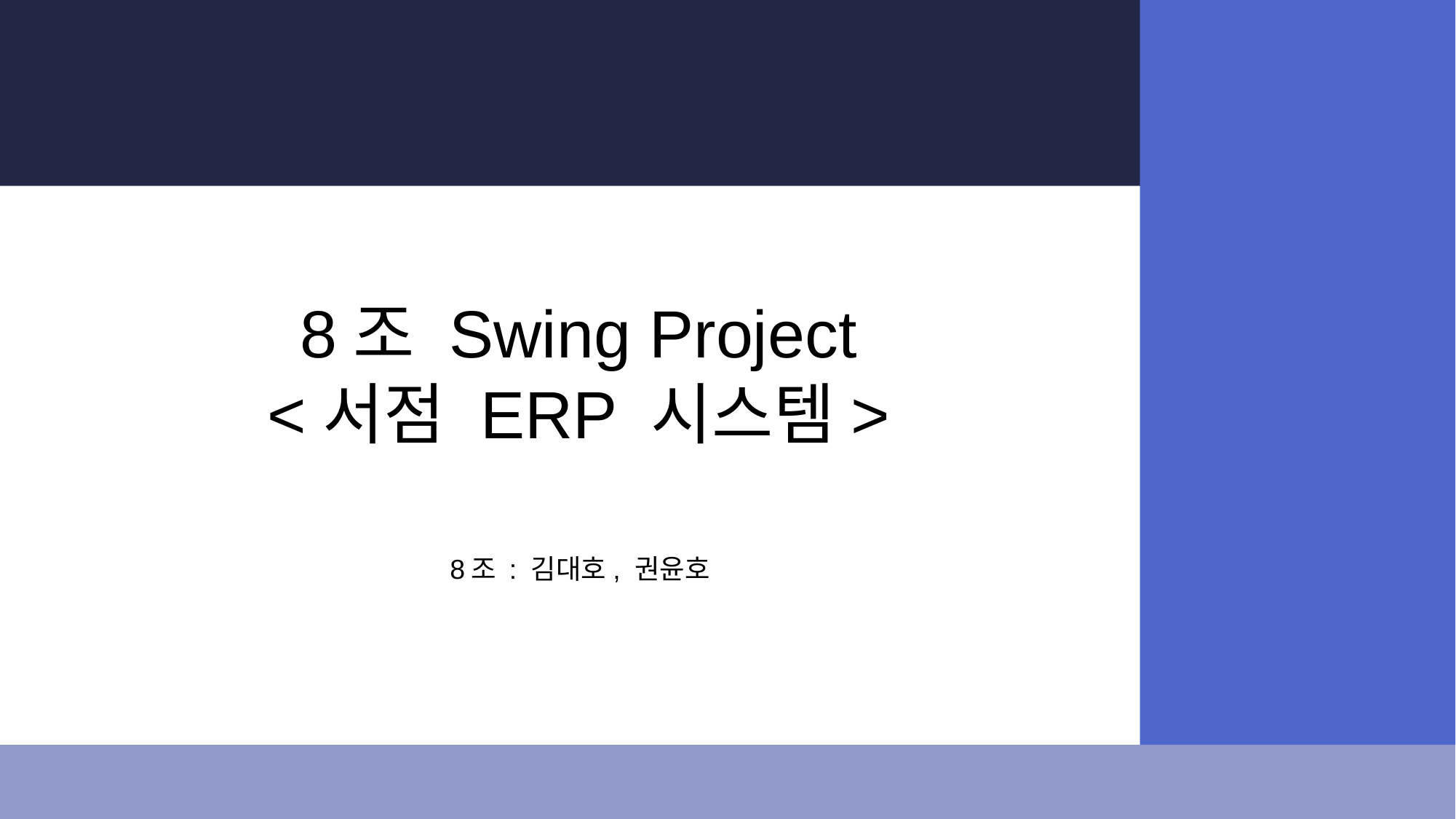

# 8조 Swing Project <서점 ERP 시스템>
8조 : 김대호, 권윤호